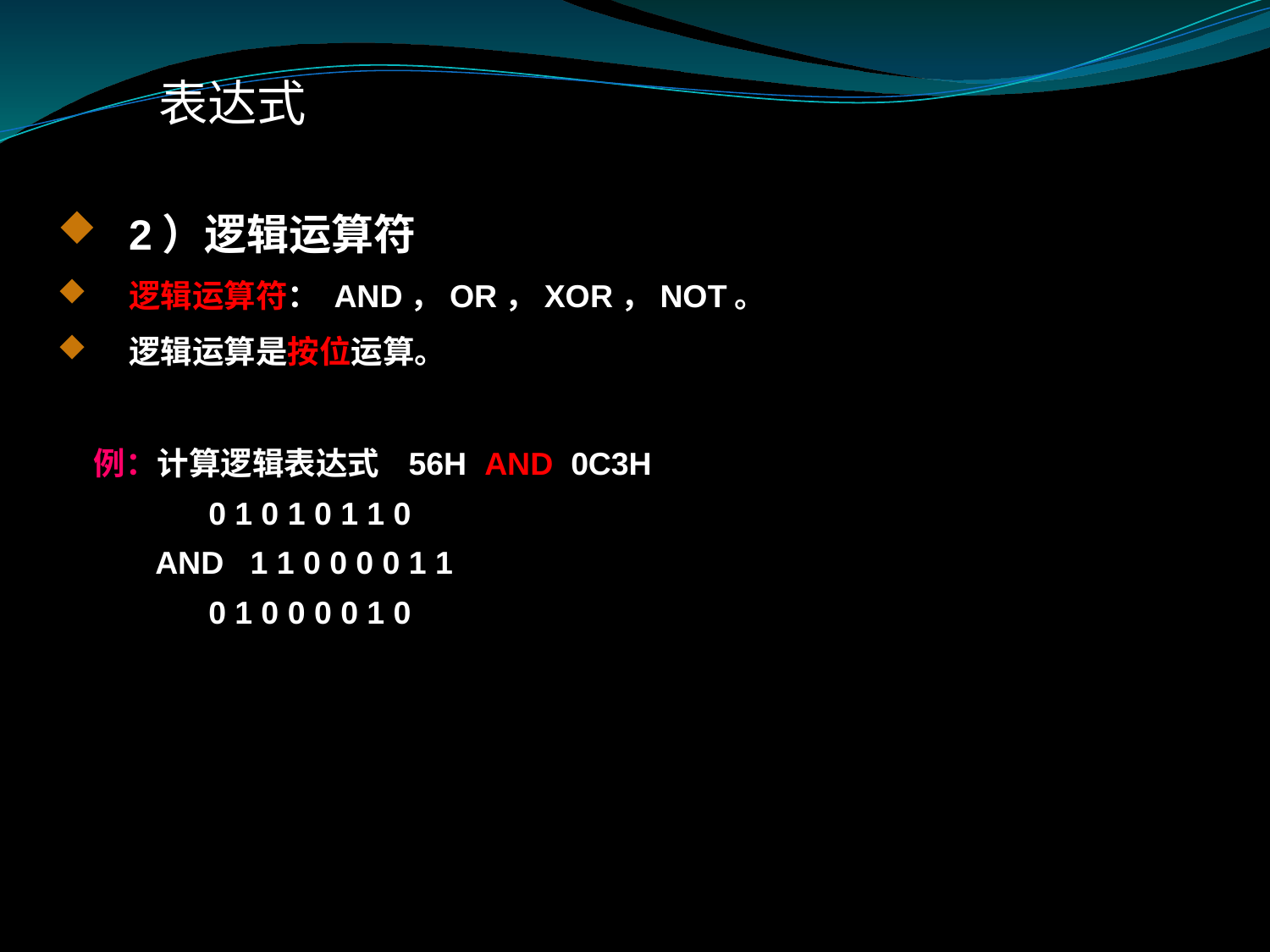

# 表达式
2）逻辑运算符
逻辑运算符： AND，OR，XOR，NOT。
逻辑运算是按位运算。

    例：计算逻辑表达式   56H  AND  0C3H
                 0 1 0 1 0 1 1 0
           AND   1 1 0 0 0 0 1 1
                 0 1 0 0 0 0 1 0